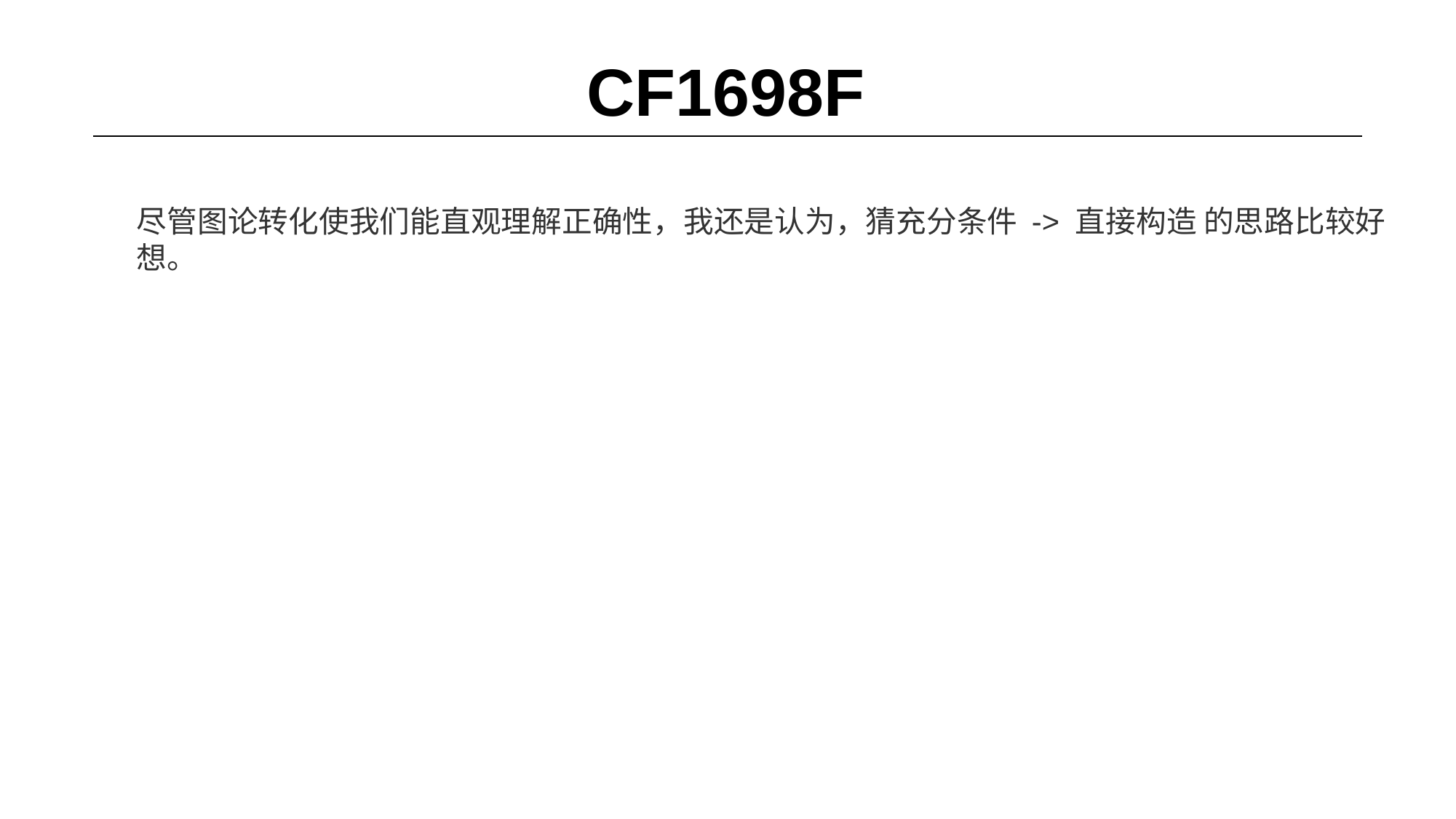

# CF1698F
尽管图论转化使我们能直观理解正确性，我还是认为，猜充分条件 -> 直接构造 的思路比较好想。